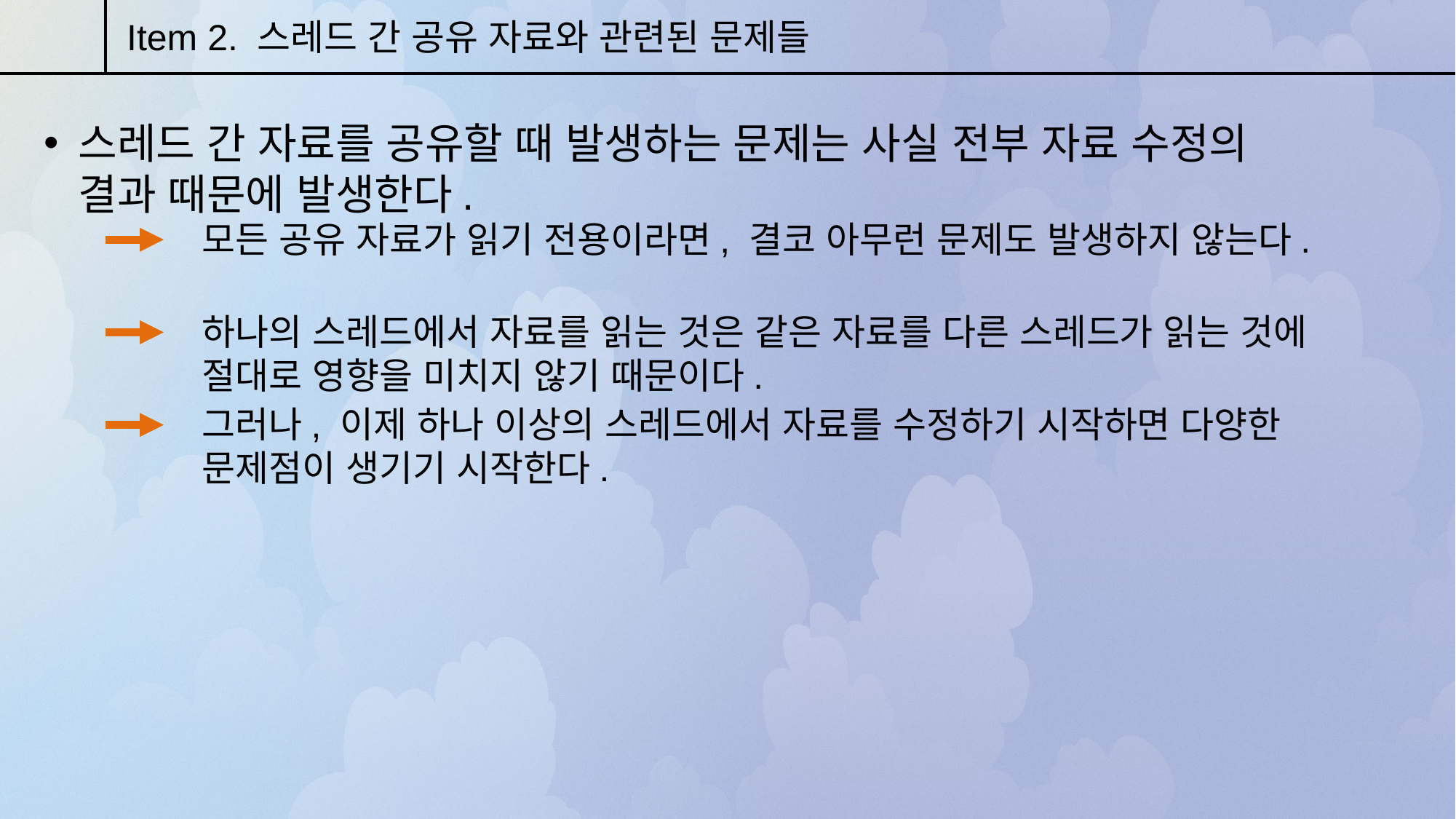

Item 2. 스레드 간 공유 자료와 관련된 문제들
스레드 간 자료를 공유할 때 발생하는 문제는 사실 전부 자료 수정의 결과 때문에 발생한다.
모든 공유 자료가 읽기 전용이라면, 결코 아무런 문제도 발생하지 않는다.
하나의 스레드에서 자료를 읽는 것은 같은 자료를 다른 스레드가 읽는 것에 절대로 영향을 미치지 않기 때문이다.
그러나, 이제 하나 이상의 스레드에서 자료를 수정하기 시작하면 다양한 문제점이 생기기 시작한다.